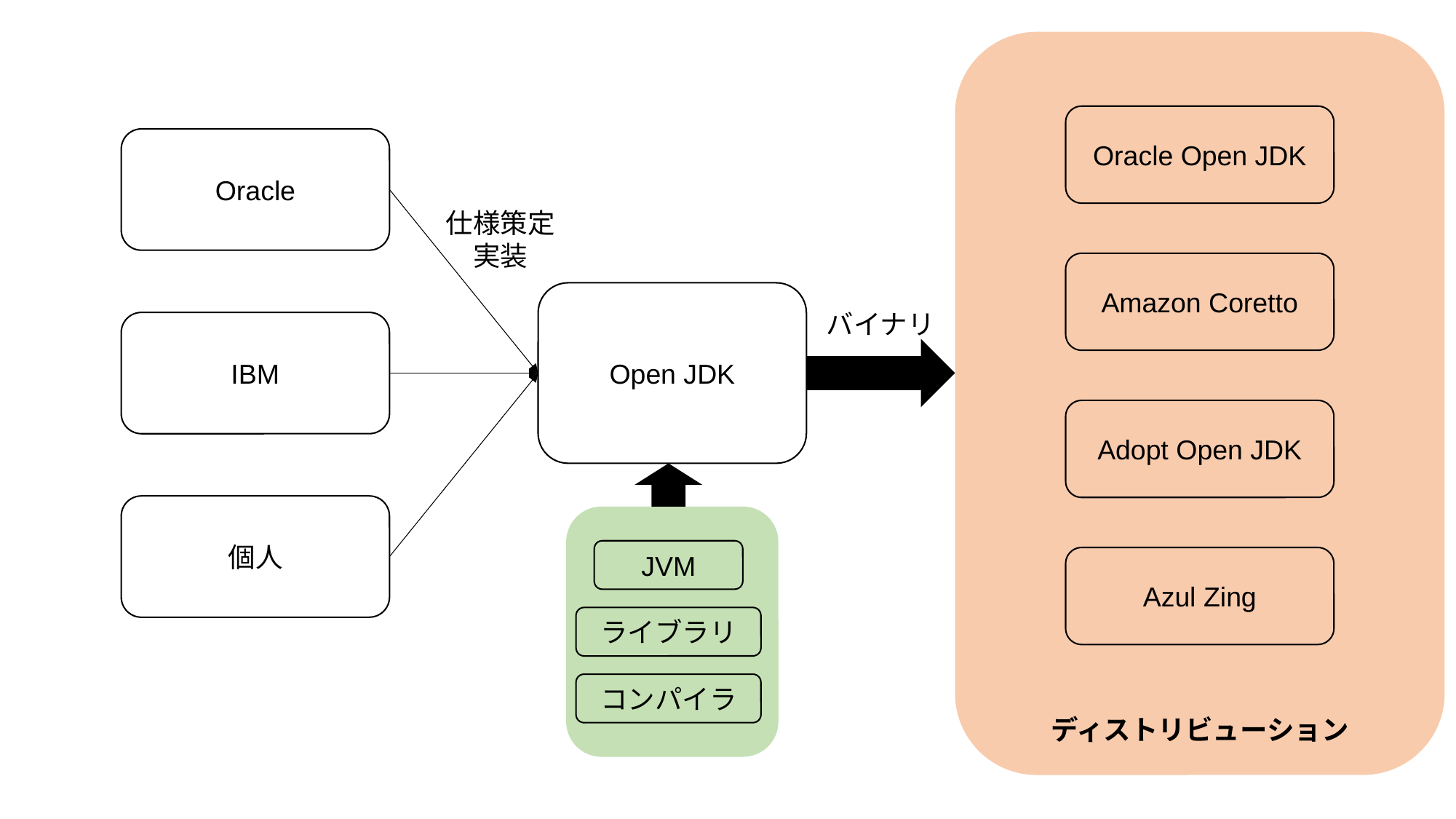

ディストリビューション
Oracle Open JDK
Oracle
仕様策定
実装
Amazon Coretto
Open JDK
バイナリ
IBM

Adopt Open JDK

個人

JVM
Azul Zing
ライブラリ
コンパイラ